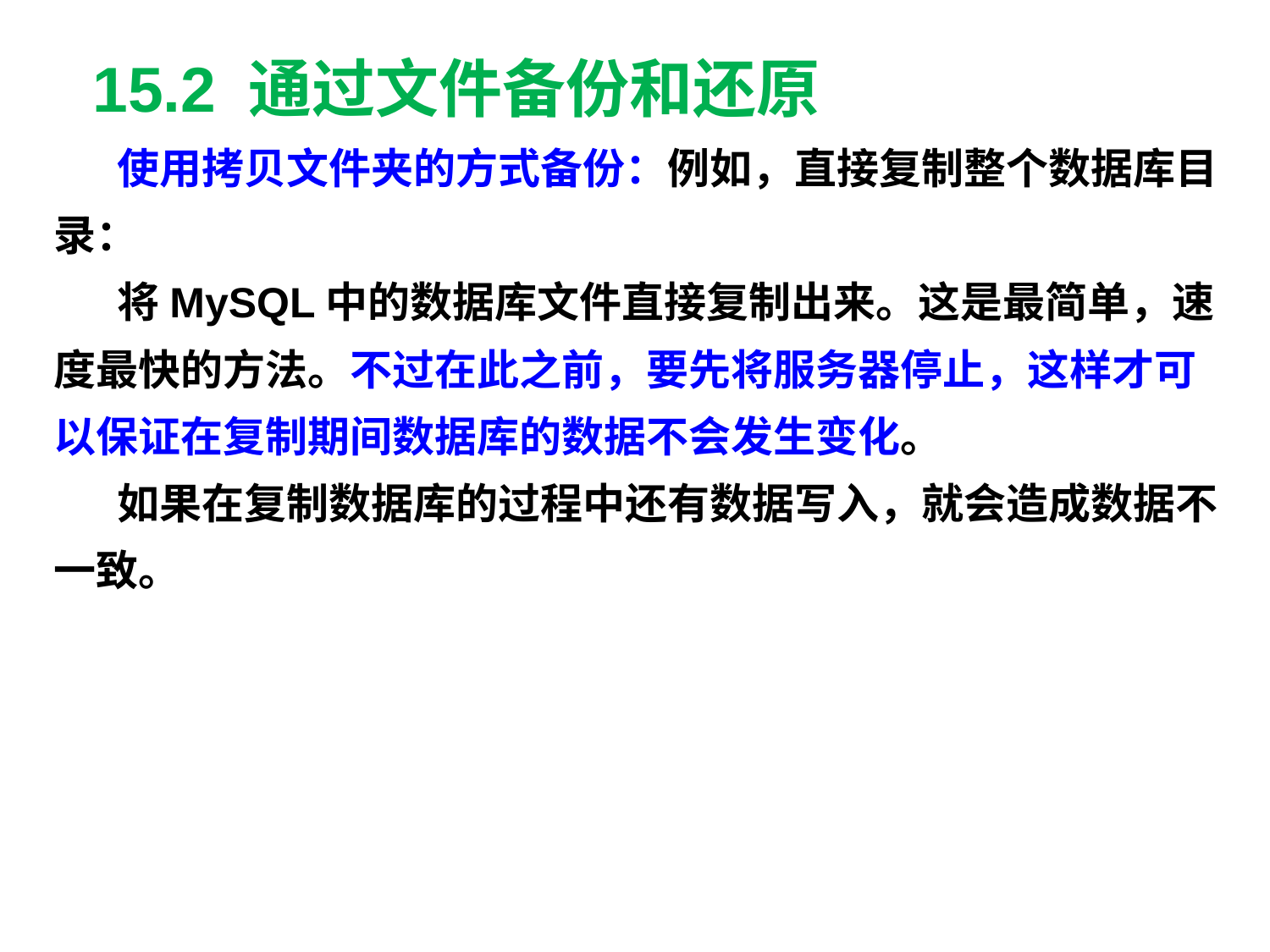

15.2 通过文件备份和还原
使用拷贝文件夹的方式备份：例如，直接复制整个数据库目录：
将MySQL中的数据库文件直接复制出来。这是最简单，速度最快的方法。不过在此之前，要先将服务器停止，这样才可以保证在复制期间数据库的数据不会发生变化。
如果在复制数据库的过程中还有数据写入，就会造成数据不一致。